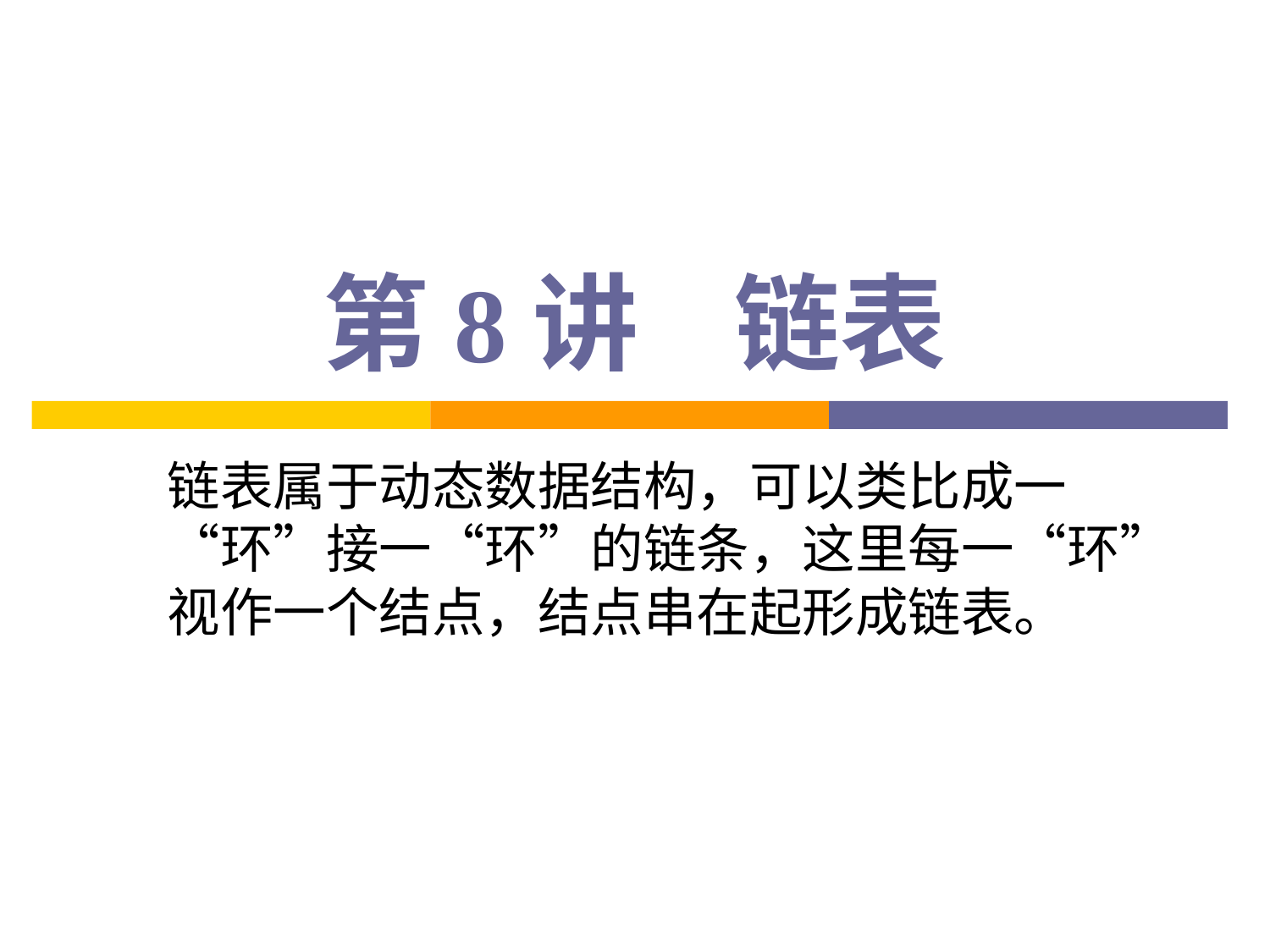

# 第8讲    链表
链表属于动态数据结构，可以类比成一“环”接一“环”的链条，这里每一“环”视作一个结点，结点串在起形成链表。